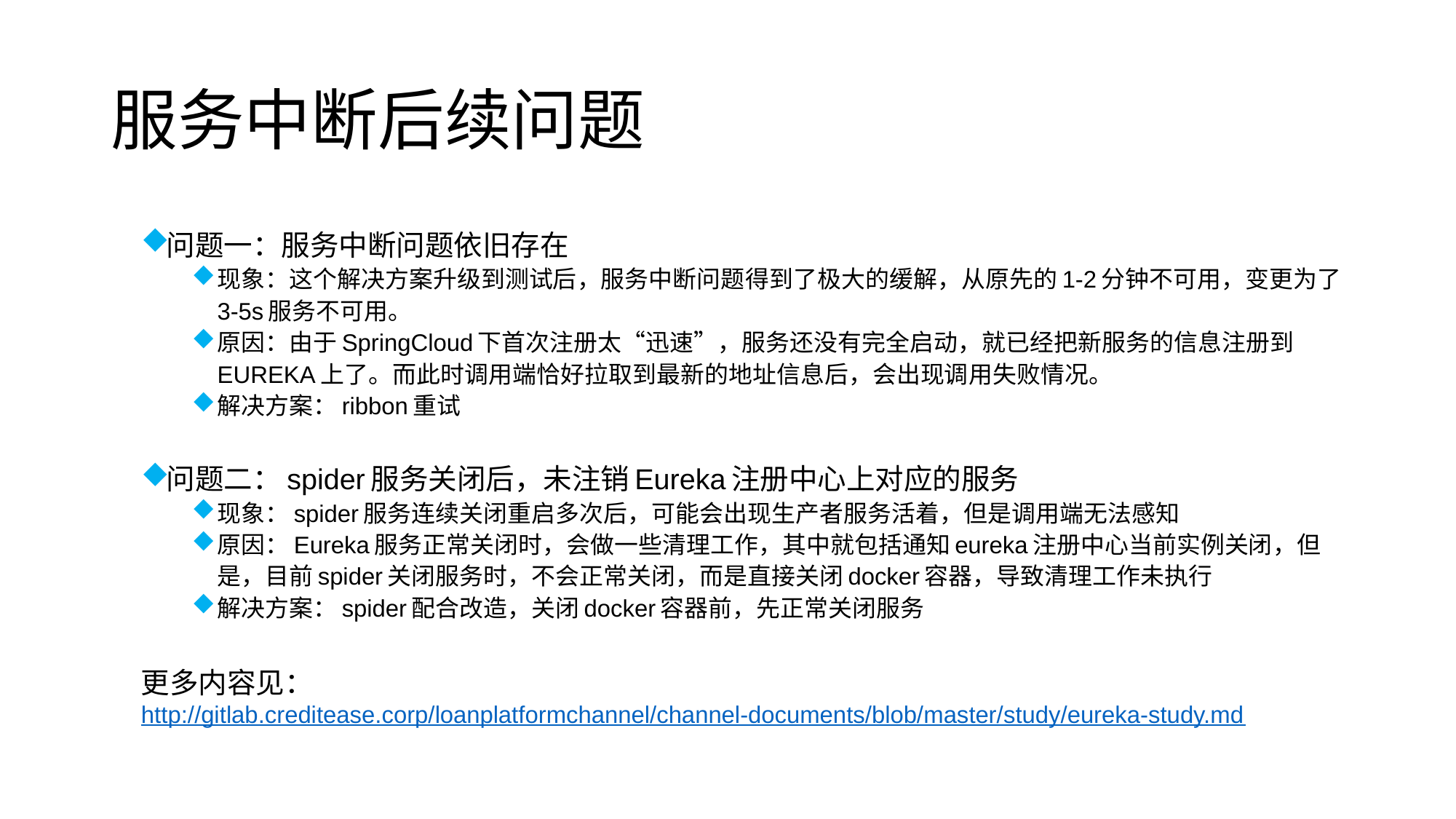

# 服务中断后续问题
问题一：服务中断问题依旧存在
现象：这个解决方案升级到测试后，服务中断问题得到了极大的缓解，从原先的1-2分钟不可用，变更为了3-5s服务不可用。
原因：由于SpringCloud下首次注册太“迅速”，服务还没有完全启动，就已经把新服务的信息注册到EUREKA上了。而此时调用端恰好拉取到最新的地址信息后，会出现调用失败情况。
解决方案：ribbon重试

问题二：spider服务关闭后，未注销Eureka注册中心上对应的服务
现象：spider服务连续关闭重启多次后，可能会出现生产者服务活着，但是调用端无法感知
原因：Eureka服务正常关闭时，会做一些清理工作，其中就包括通知eureka注册中心当前实例关闭，但是，目前spider关闭服务时，不会正常关闭，而是直接关闭docker容器，导致清理工作未执行
解决方案：spider配合改造，关闭docker容器前，先正常关闭服务

更多内容见：http://gitlab.creditease.corp/loanplatformchannel/channel-documents/blob/master/study/eureka-study.md